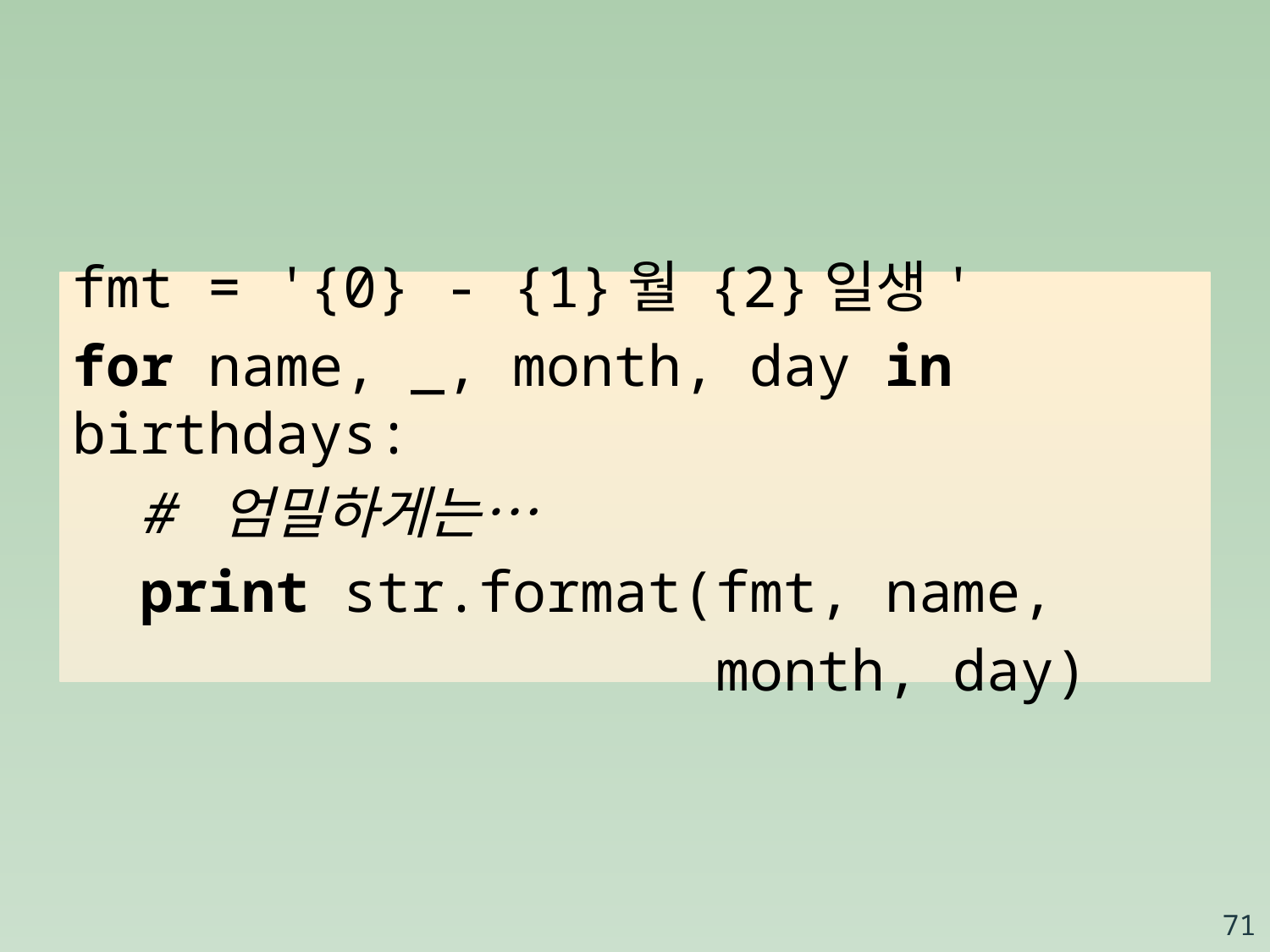

fmt = '{0} - {1}월 {2}일생'
for name, _, month, day in birthdays:
  # 엄밀하게는…
  print str.format(fmt, name,
                   month, day)
71